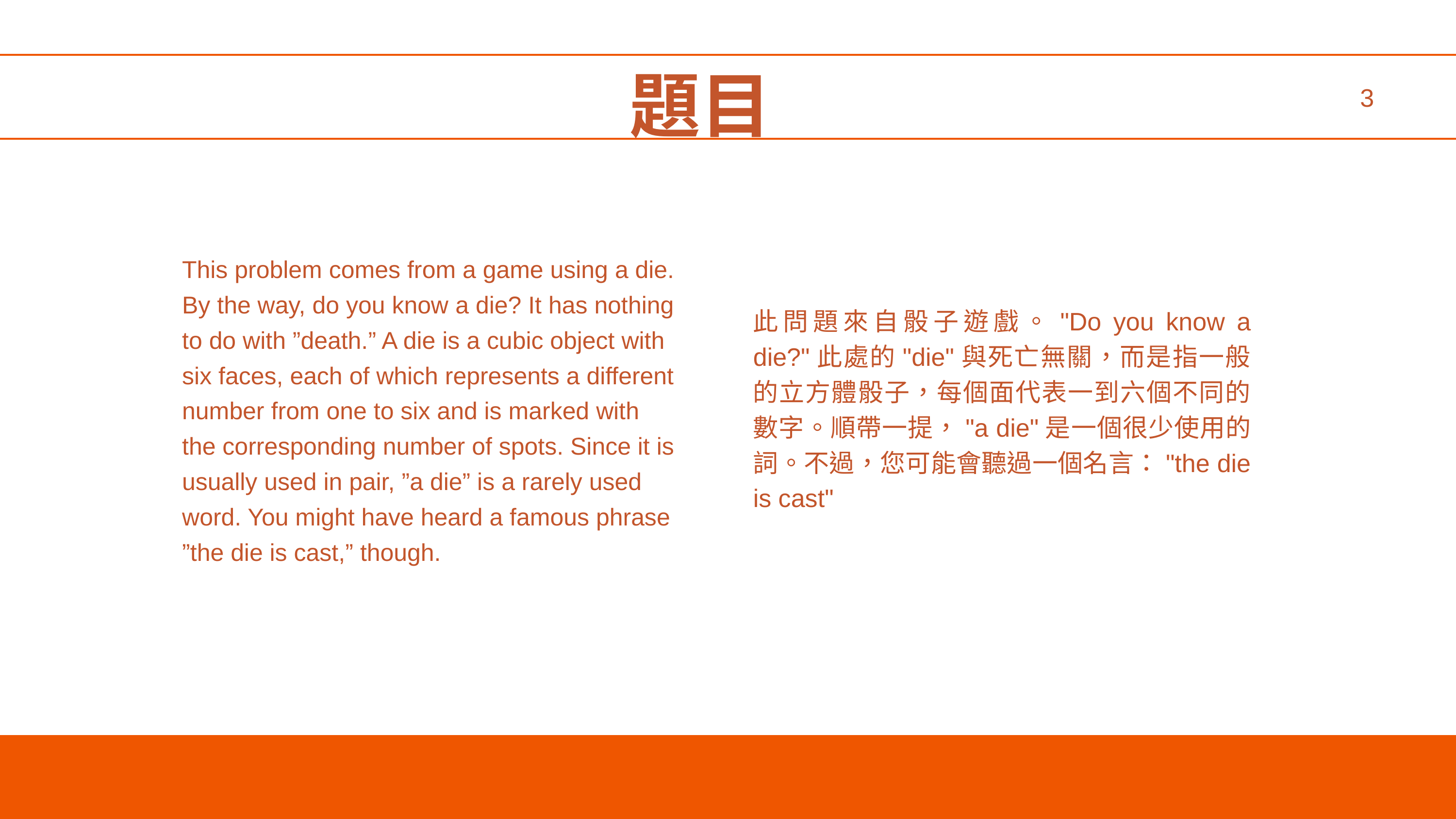

題目

3
This problem comes from a game using a die. By the way, do you know a die? It has nothing to do with ”death.” A die is a cubic object with six faces, each of which represents a different number from one to six and is marked with the corresponding number of spots. Since it is usually used in pair, ”a die” is a rarely used word. You might have heard a famous phrase ”the die is cast,” though.
此問題來自骰子遊戲。"Do you know a die?"此處的"die"與死亡無關，而是指一般的立方體骰子，每個面代表一到六個不同的數字。順帶一提，"a die"是一個很少使用的詞。不過，您可能會聽過一個名言："the die is cast"